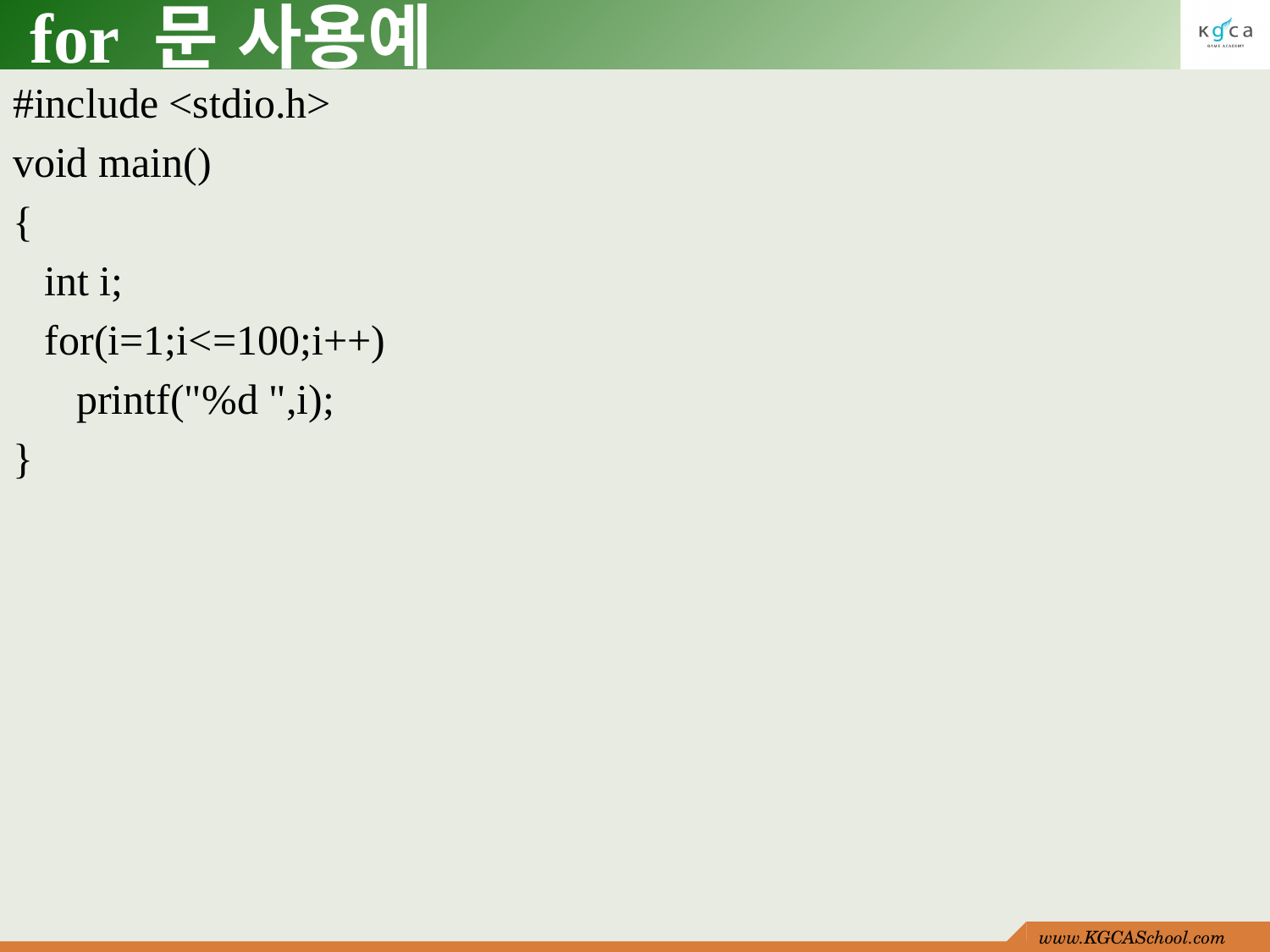

# for 문 사용예
#include <stdio.h>
void main()
{
   int i;
   for(i=1;i<=100;i++)
      printf("%d ",i);
}